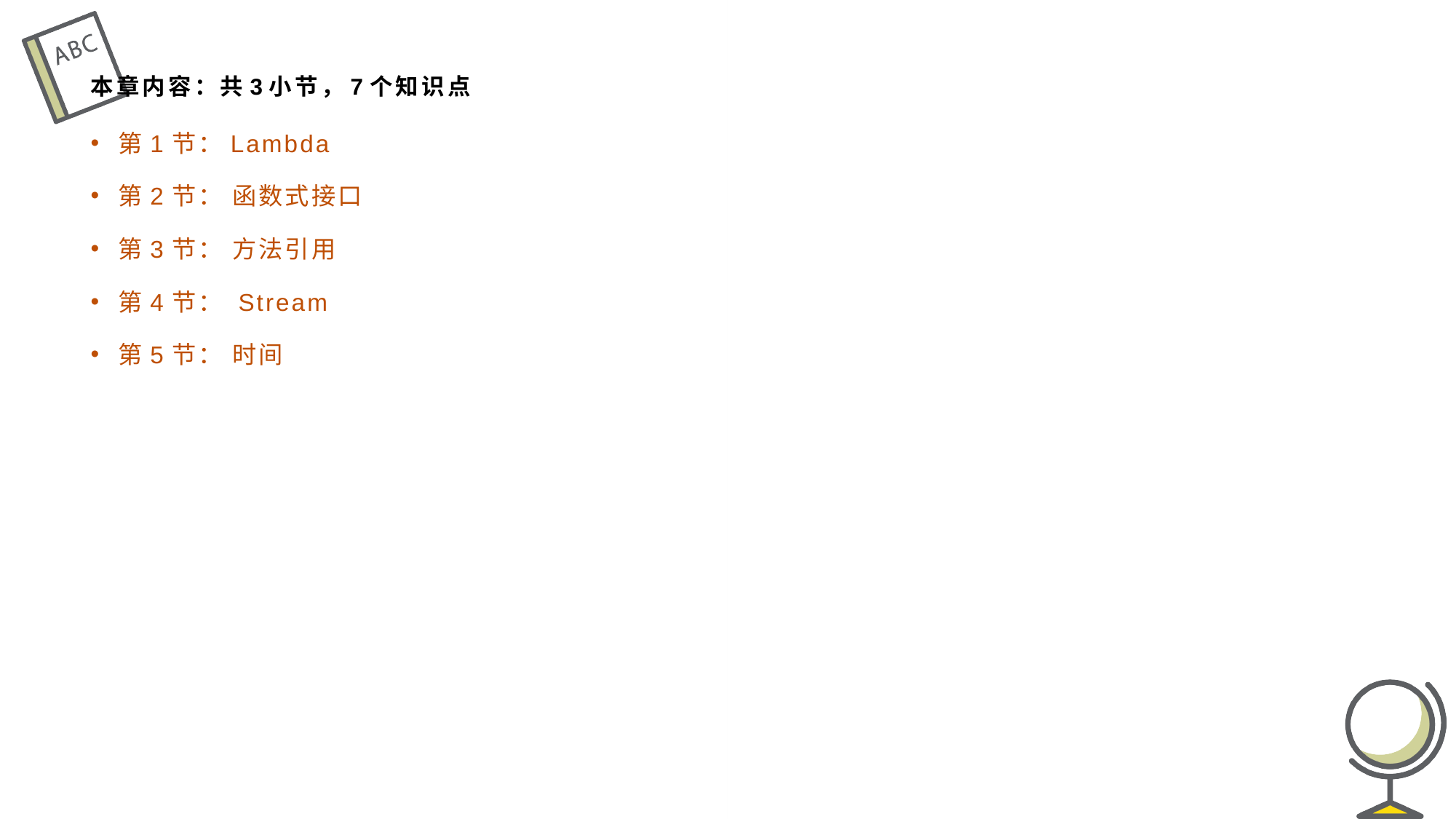

# 本章内容：共3小节，7个知识点
第1节：Lambda
第2节： 函数式接口
第3节： 方法引用
第4节： Stream
第5节： 时间